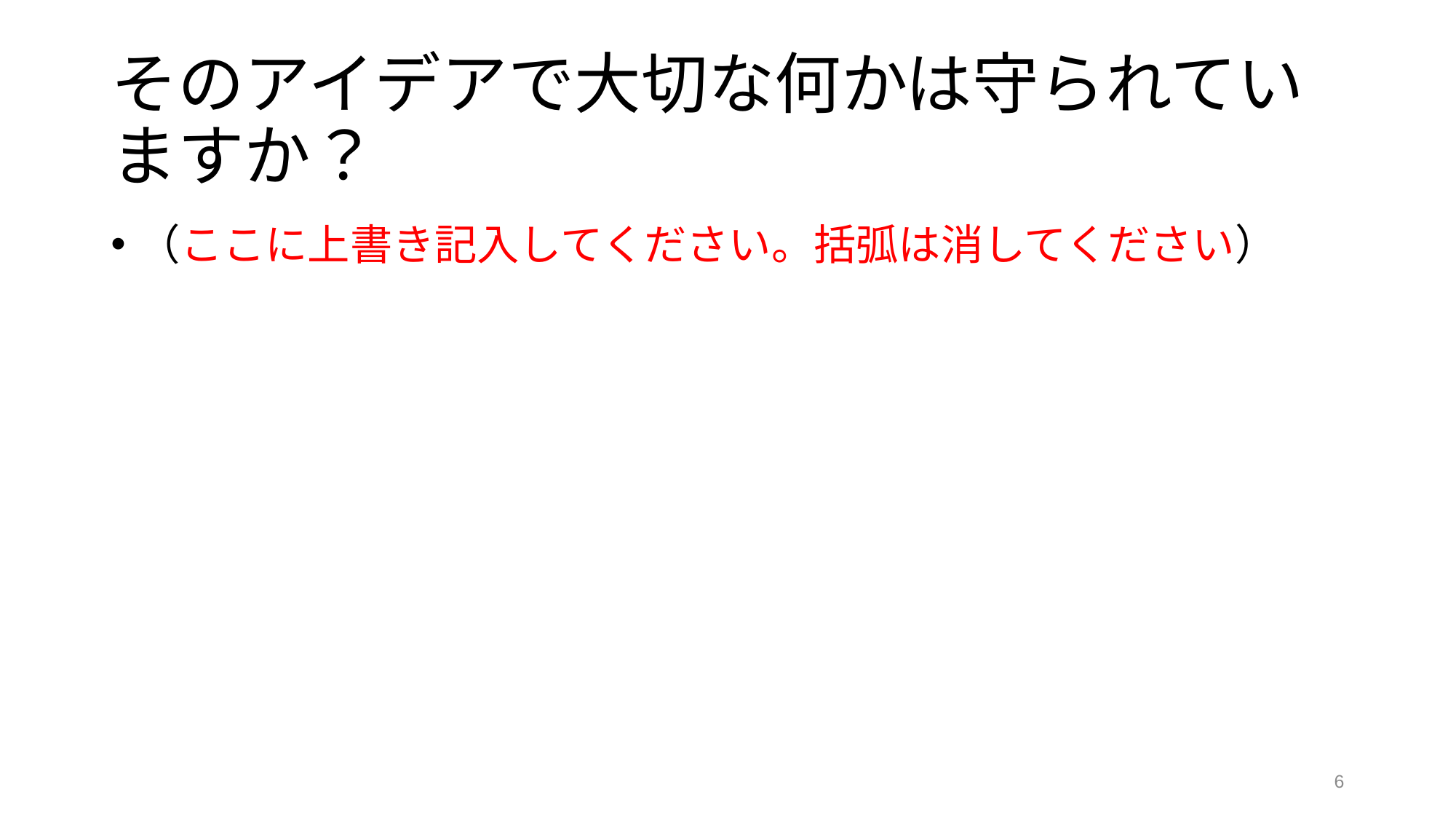

# そのアイデアで大切な何かは守られていますか？
（ここに上書き記入してください。括弧は消してください）
6